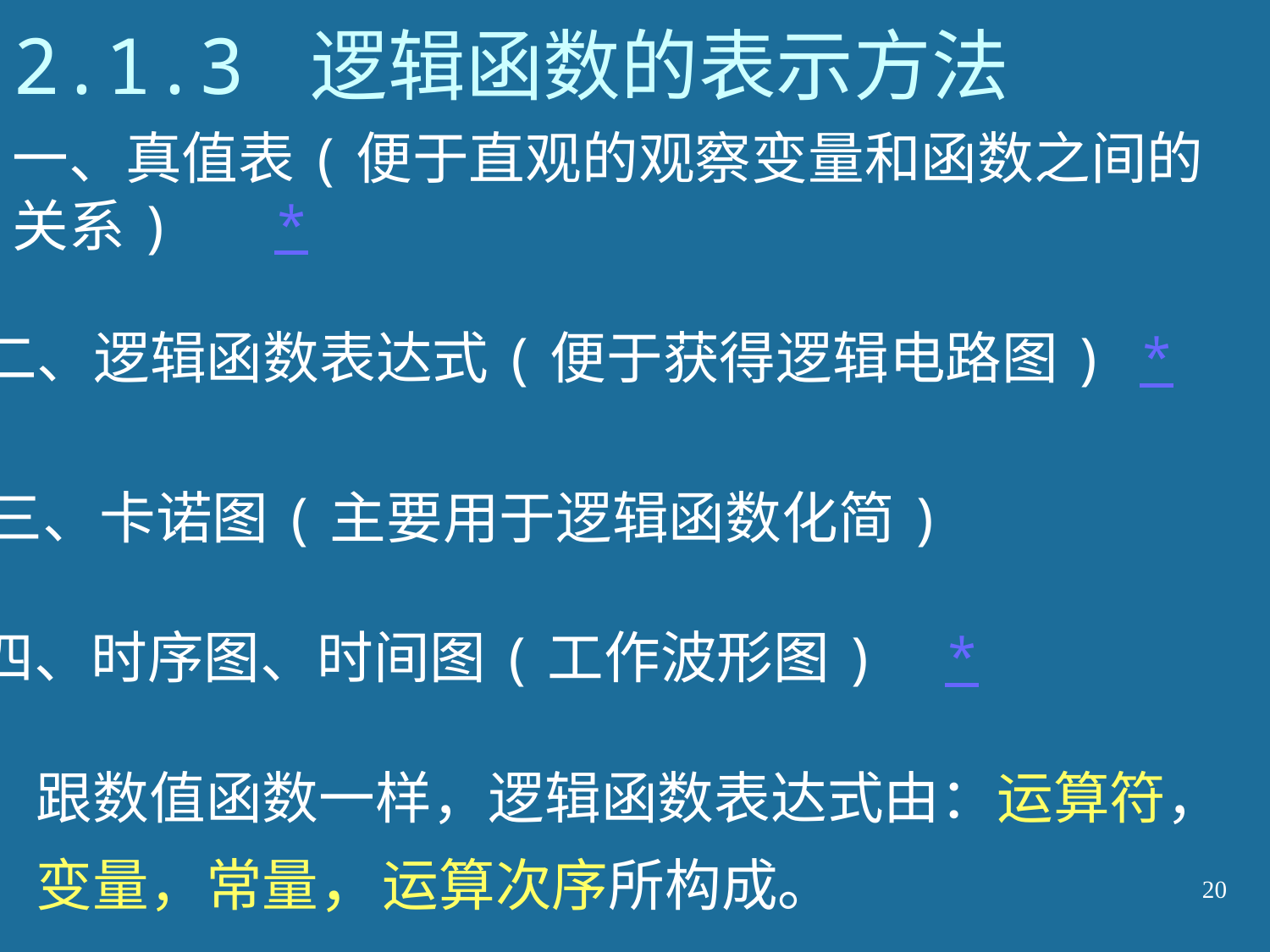

# 2.1.3 逻辑函数的表示方法
一、真值表(便于直观的观察变量和函数之间的关系)   *
二、逻辑函数表达式(便于获得逻辑电路图) *
三、卡诺图(主要用于逻辑函数化简)
四、时序图、时间图(工作波形图)  *
跟数值函数一样，逻辑函数表达式由：运算符，
变量，常量，运算次序所构成。
20